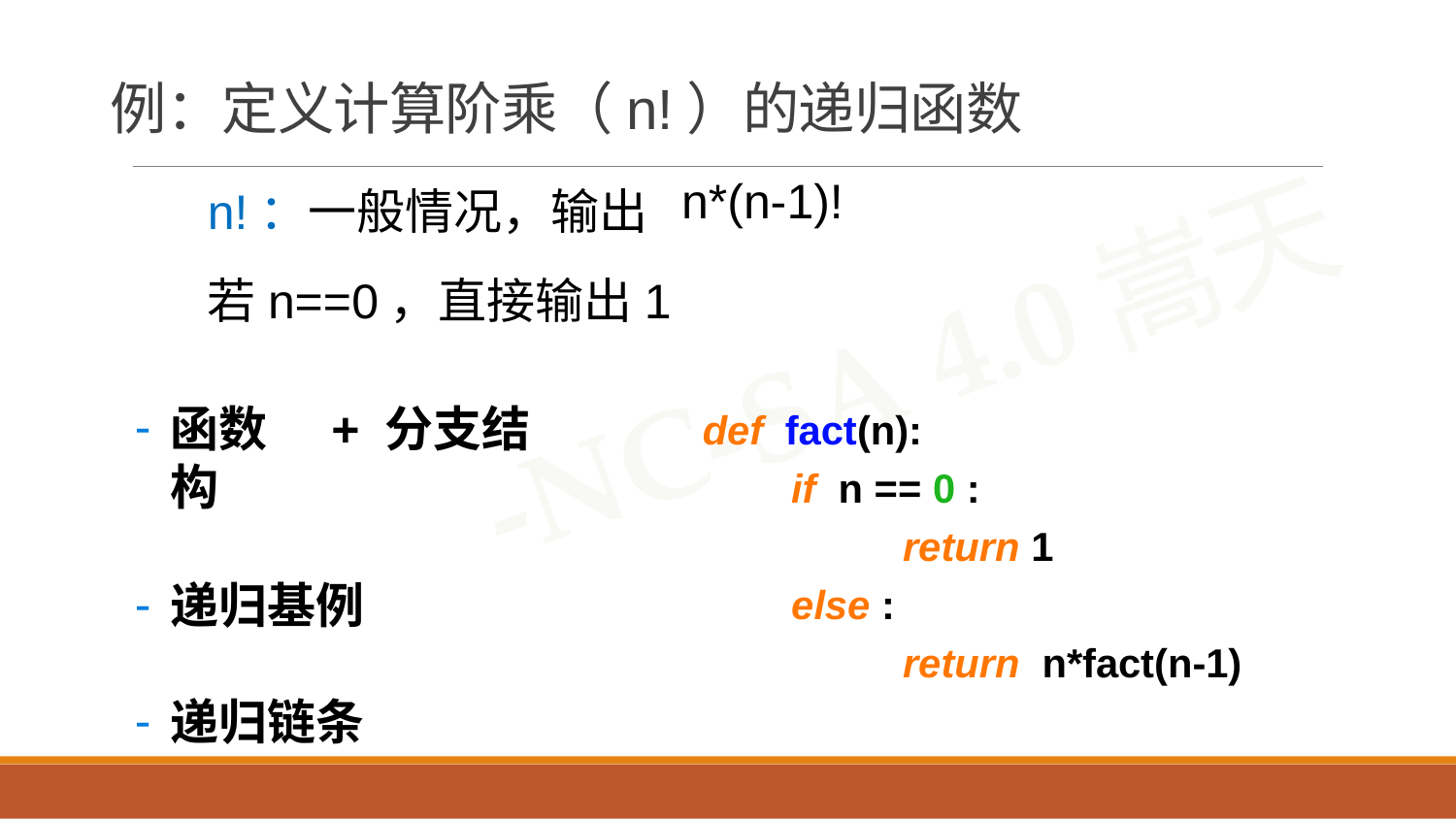

# 例：定义计算阶乘（n!）的递归函数
n!：一般情况，输出
若n==0，直接输出1
n*(n-1)!

def  fact(n):
if  n == 0 :
return 1
else :
return  n*fact(n-1)
函数	+ 分支结构

递归基例

递归链条